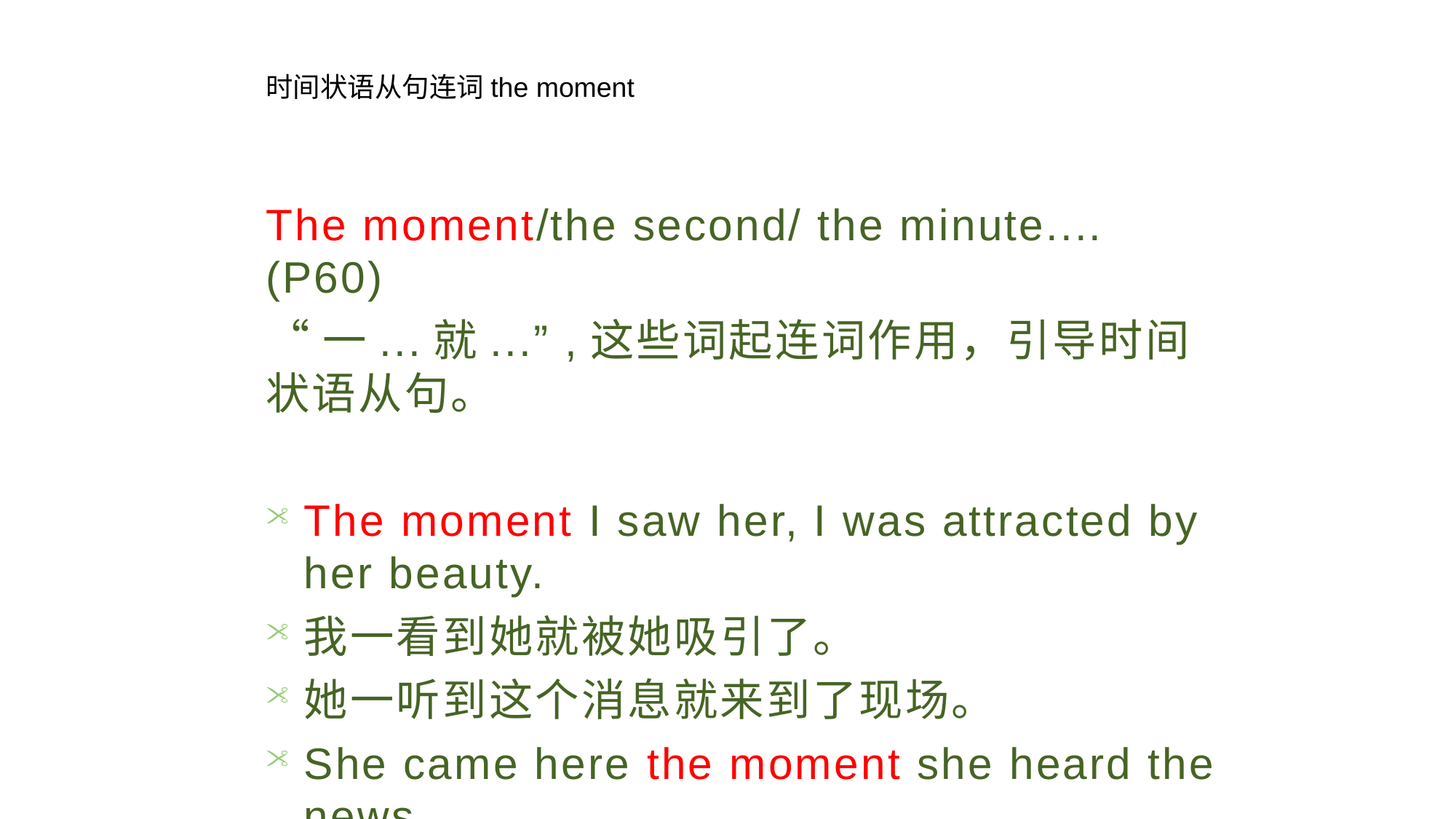

时间状语从句连词the moment
The moment/the second/ the minute....(P60)
“一...就...” ,这些词起连词作用，引导时间状语从句。

The moment I saw her, I was attracted by her beauty.
我一看到她就被她吸引了。
她一听到这个消息就来到了现场。
She came here the moment she heard the news.